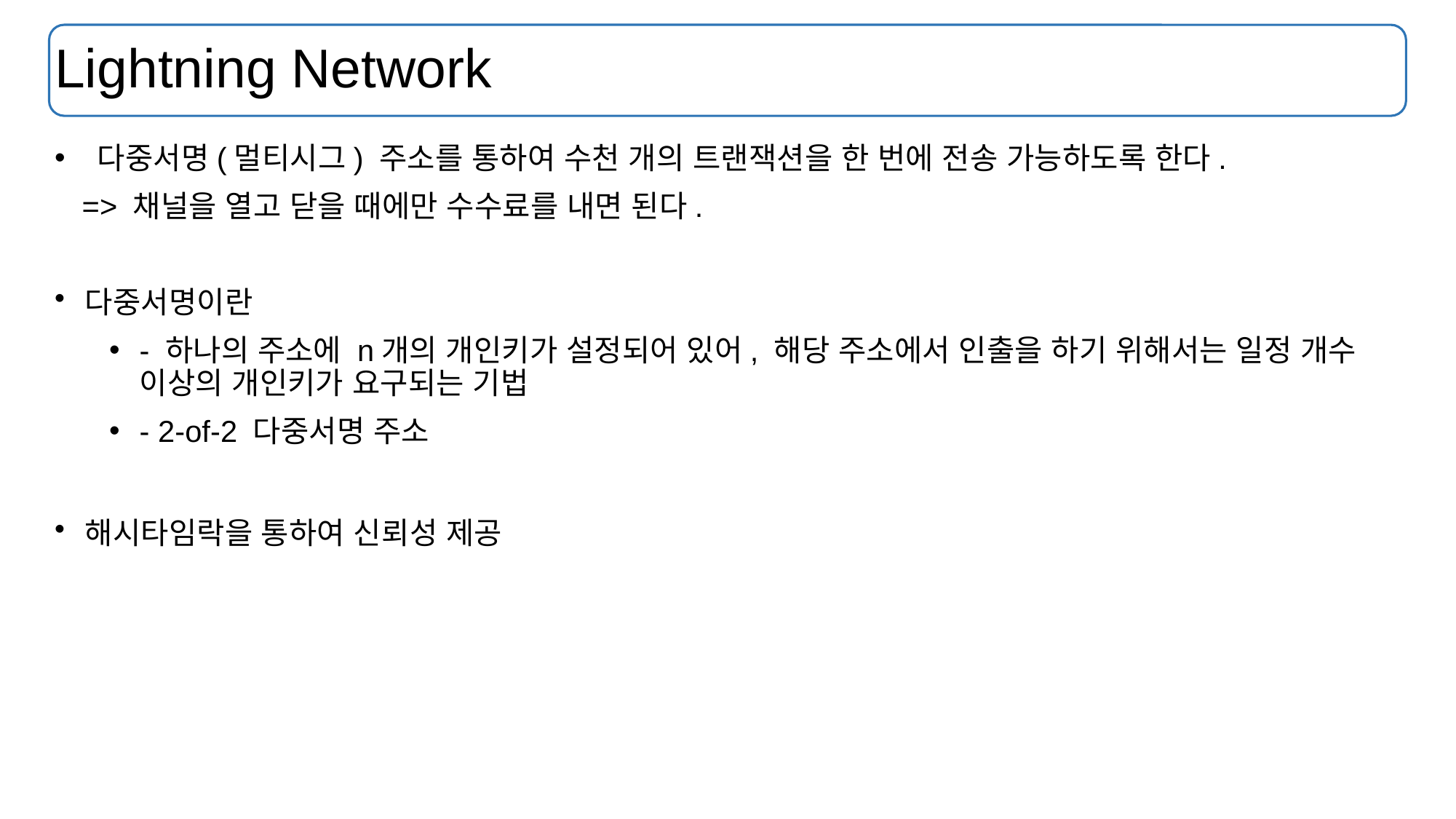

# Lightning Network
 다중서명(멀티시그) 주소를 통하여 수천 개의 트랜잭션을 한 번에 전송 가능하도록 한다.
	=> 채널을 열고 닫을 때에만 수수료를 내면 된다.

다중서명이란
- 하나의 주소에 n개의 개인키가 설정되어 있어, 해당 주소에서 인출을 하기 위해서는 일정 개수 이상의 개인키가 요구되는 기법
- 2-of-2 다중서명 주소

해시타임락을 통하여 신뢰성 제공

12